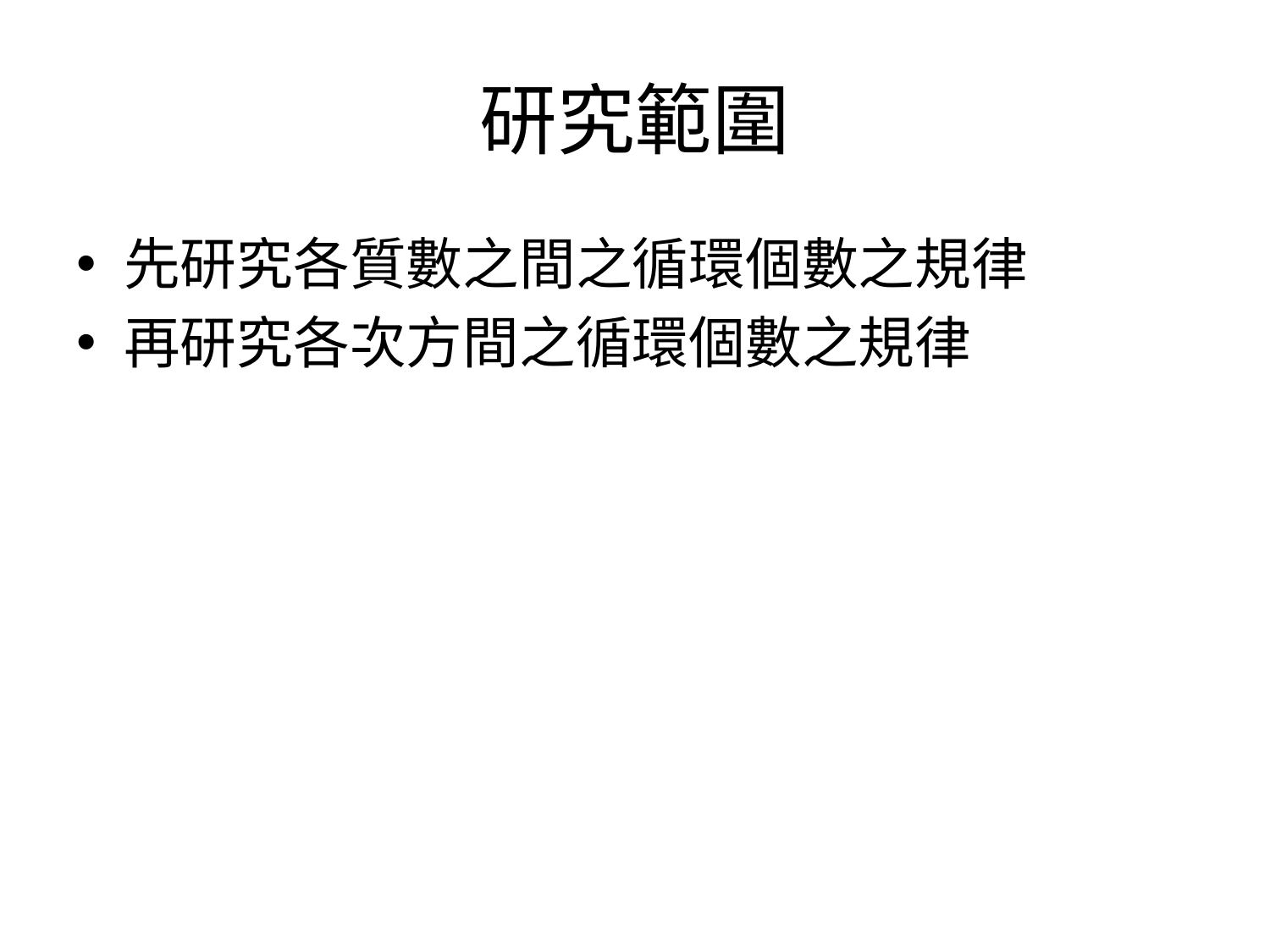

# 研究範圍
先研究各質數之間之循環個數之規律
再研究各次方間之循環個數之規律